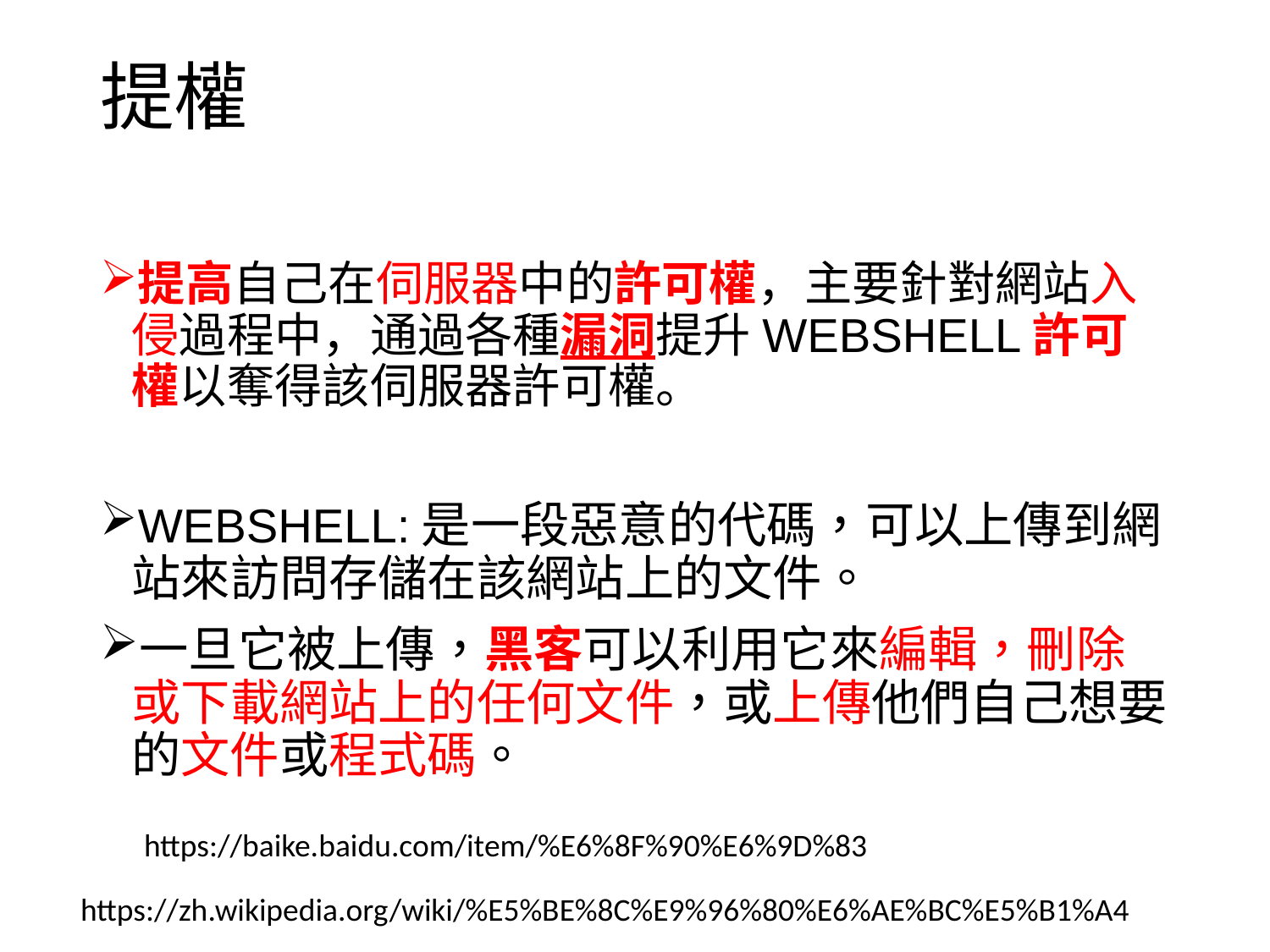

# 提權
提高自己在伺服器中的許可權，主要針對網站入侵過程中，通過各種漏洞提升WEBSHELL許可權以奪得該伺服器許可權。

WEBSHELL:是一段惡意的代碼，可以上傳到網站來訪問存儲在該網站上的文件。
一旦它被上傳，黑客可以利用它來編輯，刪除或下載網站上的任何文件，或上傳他們自己想要的文件或程式碼。
https://baike.baidu.com/item/%E6%8F%90%E6%9D%83
https://zh.wikipedia.org/wiki/%E5%BE%8C%E9%96%80%E6%AE%BC%E5%B1%A4